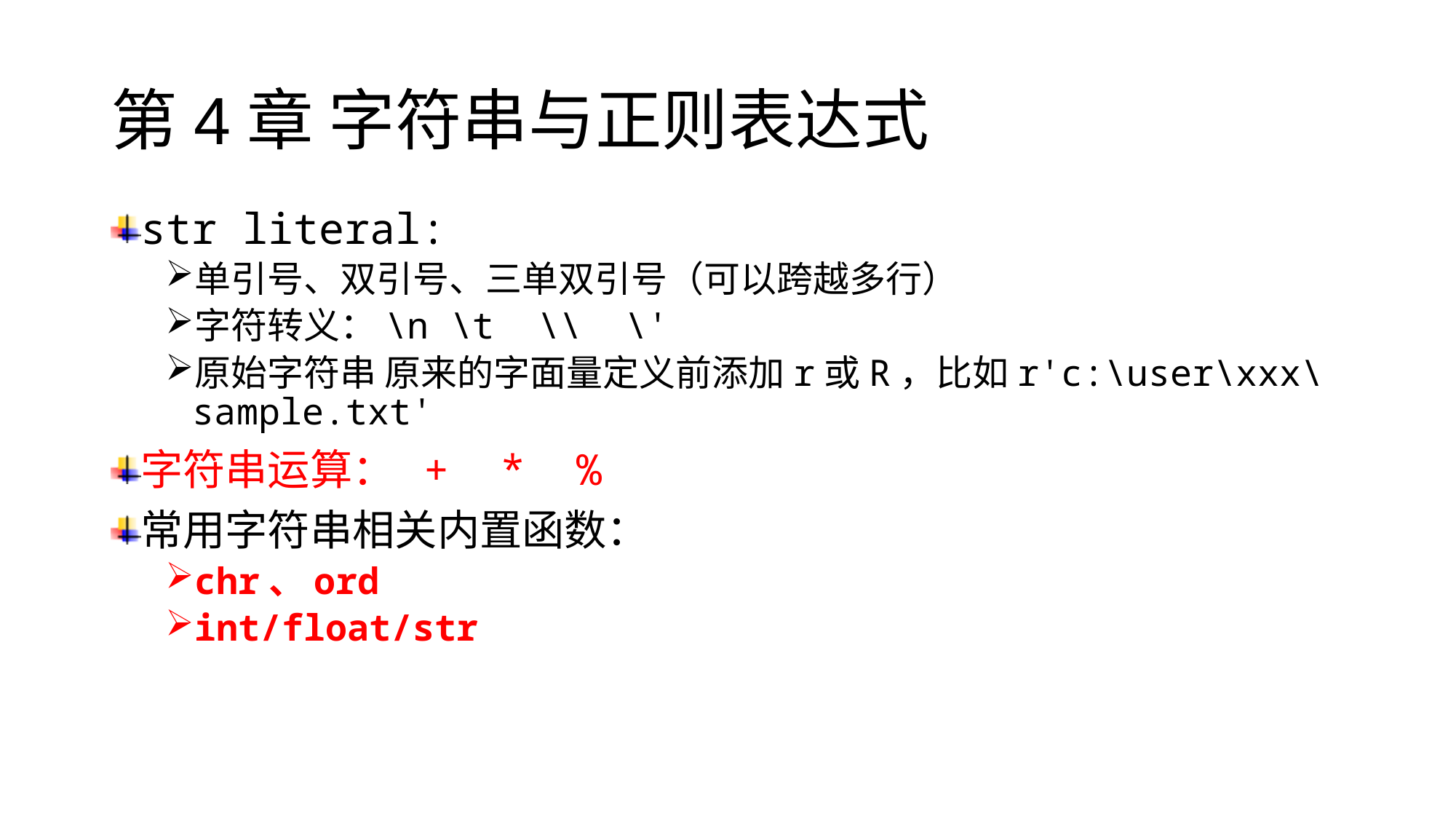

# 第4章 字符串与正则表达式
str literal:
单引号、双引号、三单双引号（可以跨越多行）
字符转义：\n \t  \\  \'
原始字符串 原来的字面量定义前添加r或R，比如r'c:\user\xxx\sample.txt'
字符串运算：  +  *  %
常用字符串相关内置函数：
chr、ord
int/float/str